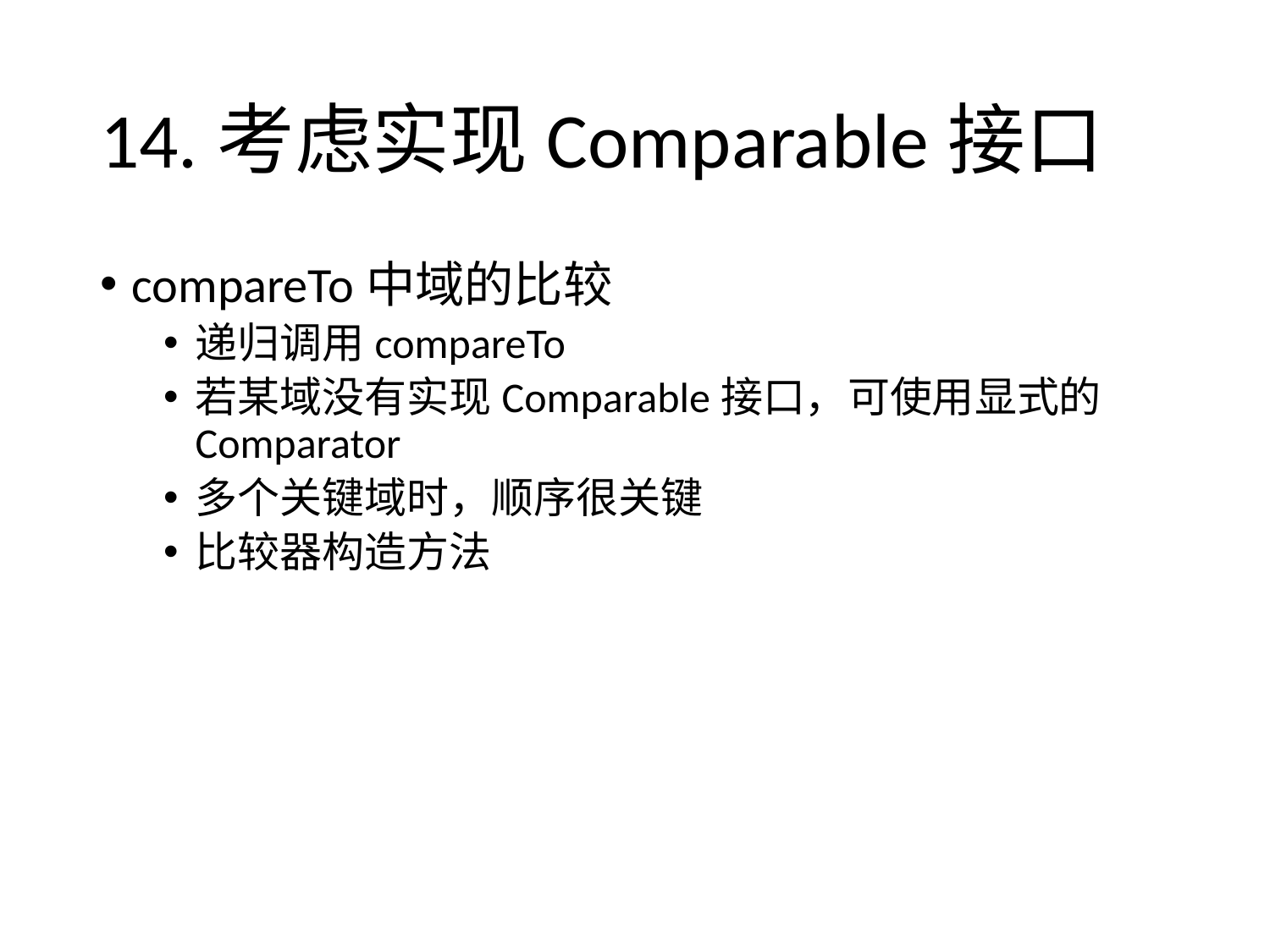

# 14.考虑实现Comparable接口
compareTo中域的比较
递归调用compareTo
若某域没有实现Comparable接口，可使用显式的Comparator
多个关键域时，顺序很关键
比较器构造方法